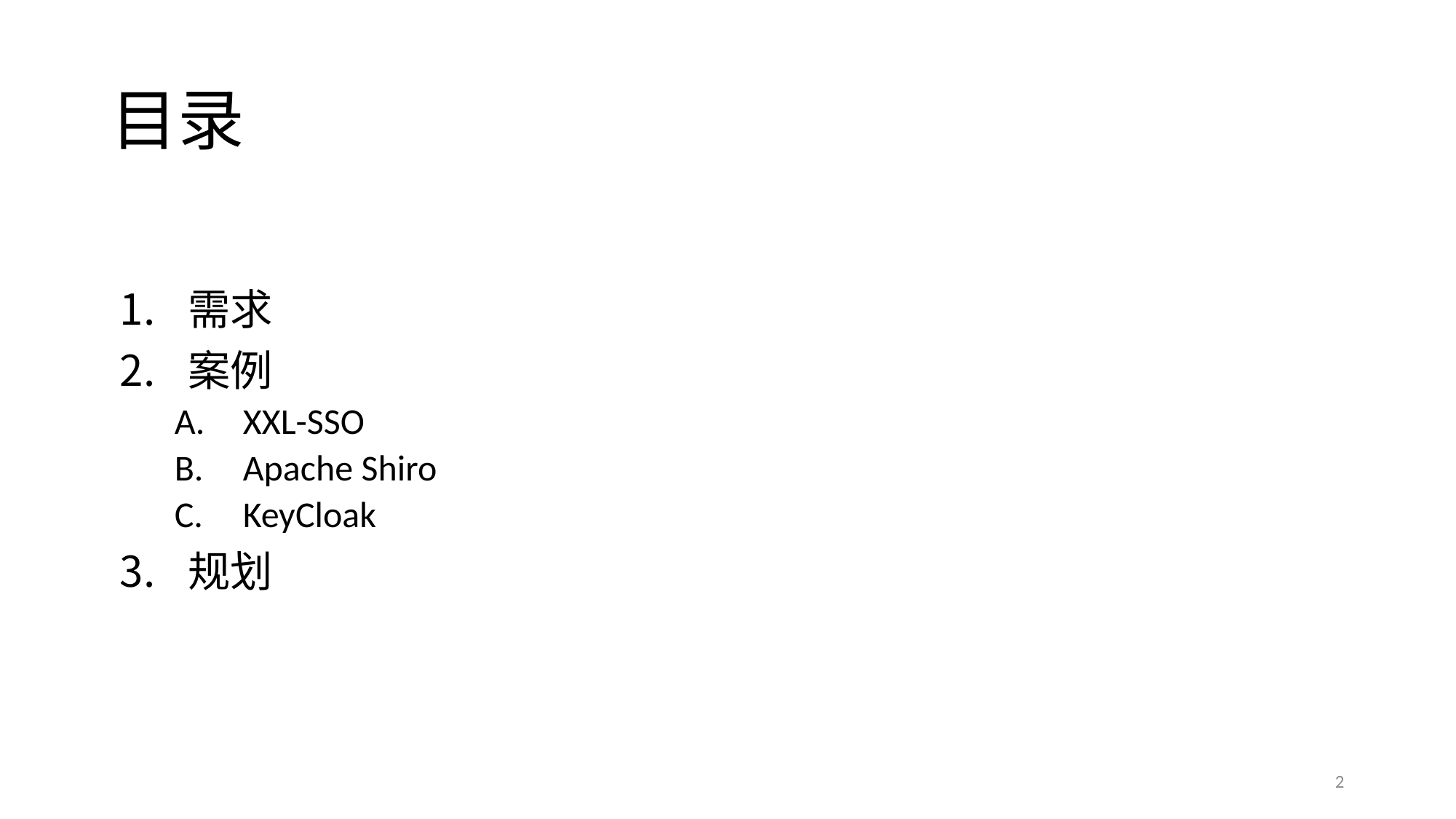

# 目录
需求
案例
XXL-SSO
Apache Shiro
KeyCloak
规划

2